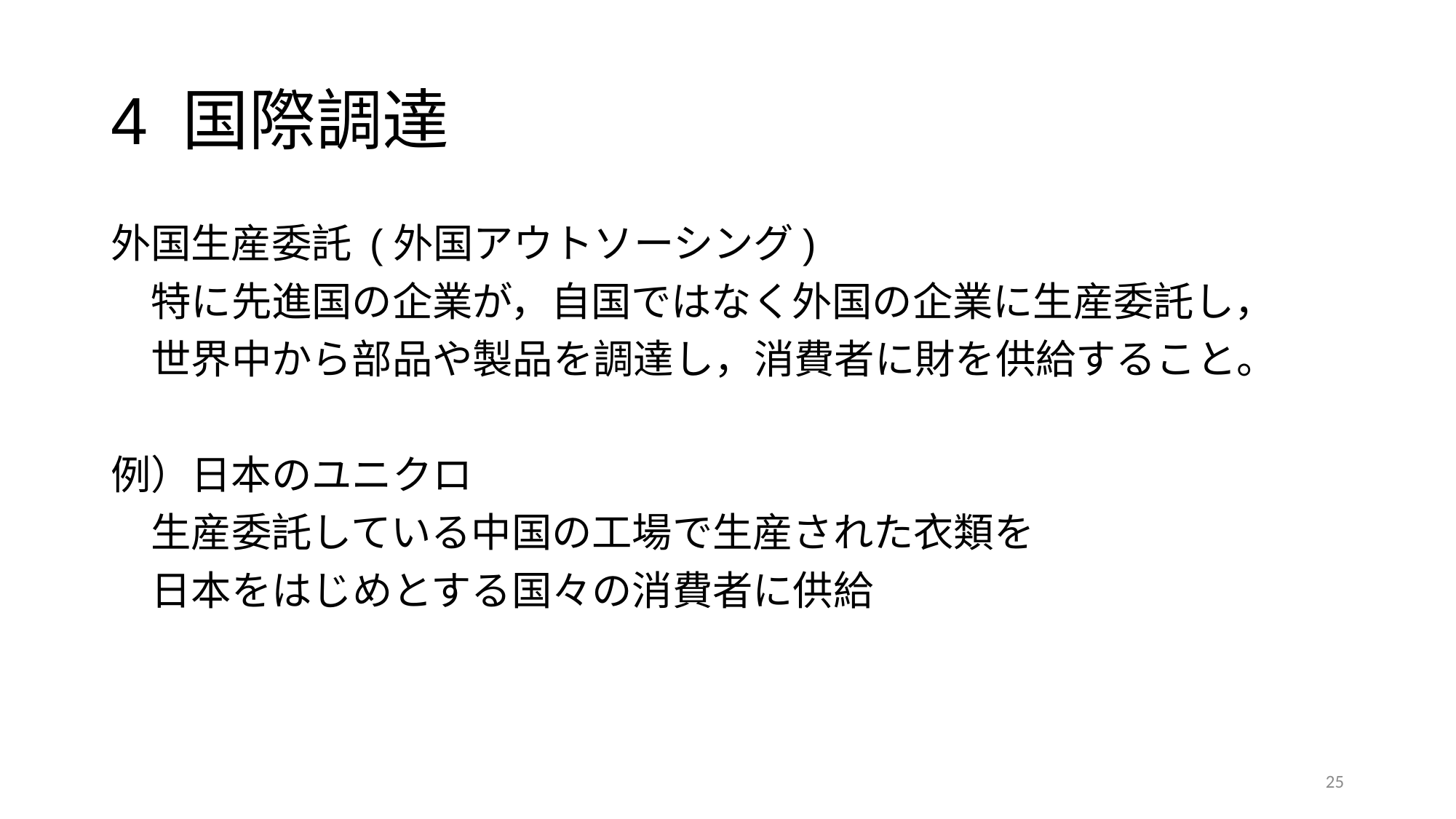

# 4 国際調達
外国生産委託 (外国アウトソーシング)
　特に先進国の企業が，自国ではなく外国の企業に生産委託し，
　世界中から部品や製品を調達し，消費者に財を供給すること。

例）日本のユニクロ
　生産委託している中国の工場で生産された衣類を
　日本をはじめとする国々の消費者に供給

25